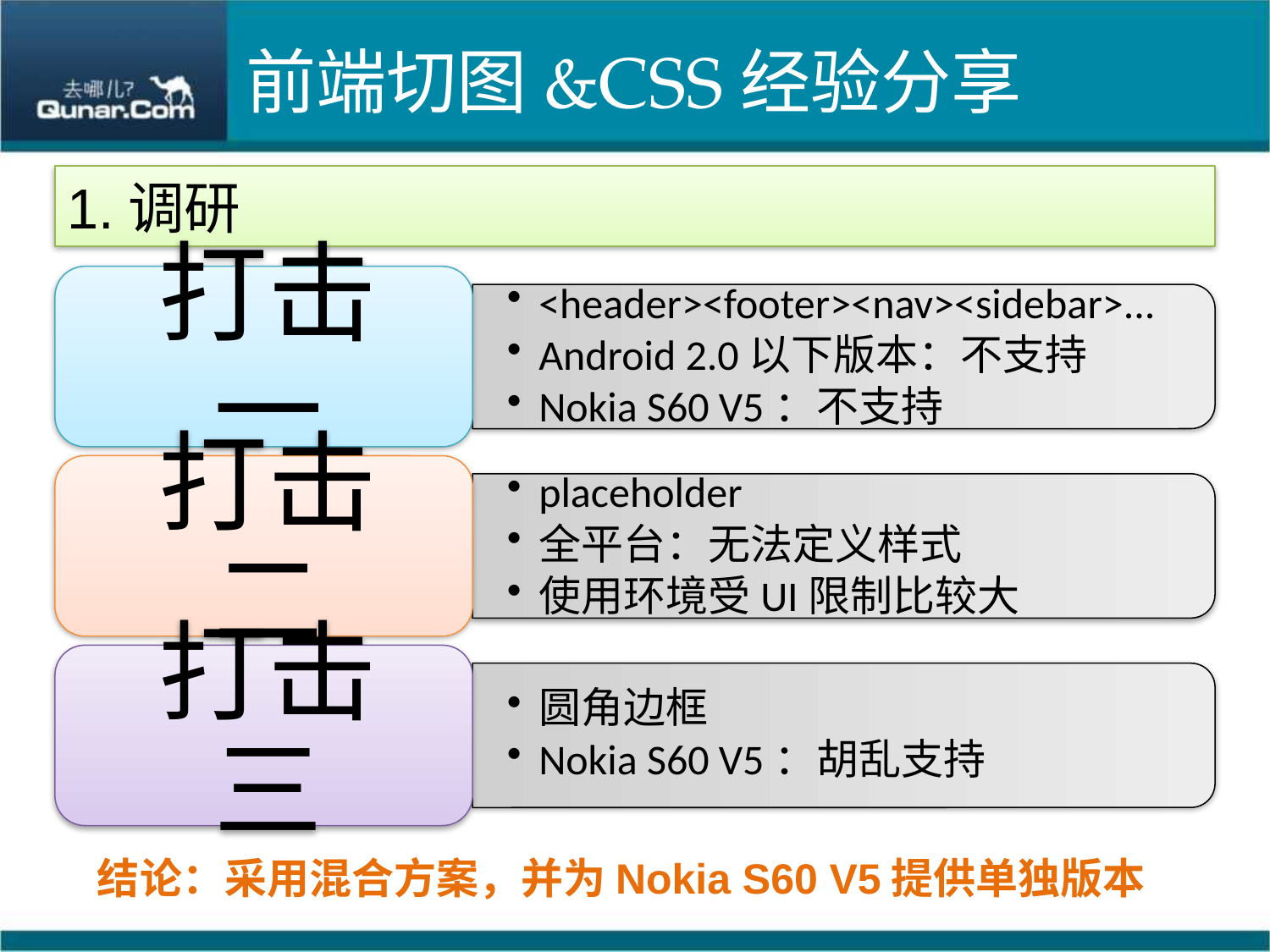

# 前端切图&CSS经验分享
1.调研
<header><footer><nav><sidebar>...
Android 2.0以下版本：不支持
Nokia S60 V5：不支持
打击一
placeholder
全平台：无法定义样式
使用环境受UI限制比较大
打击二
圆角边框
Nokia S60 V5：胡乱支持
打击三
结论：采用混合方案，并为Nokia S60 V5提供单独版本